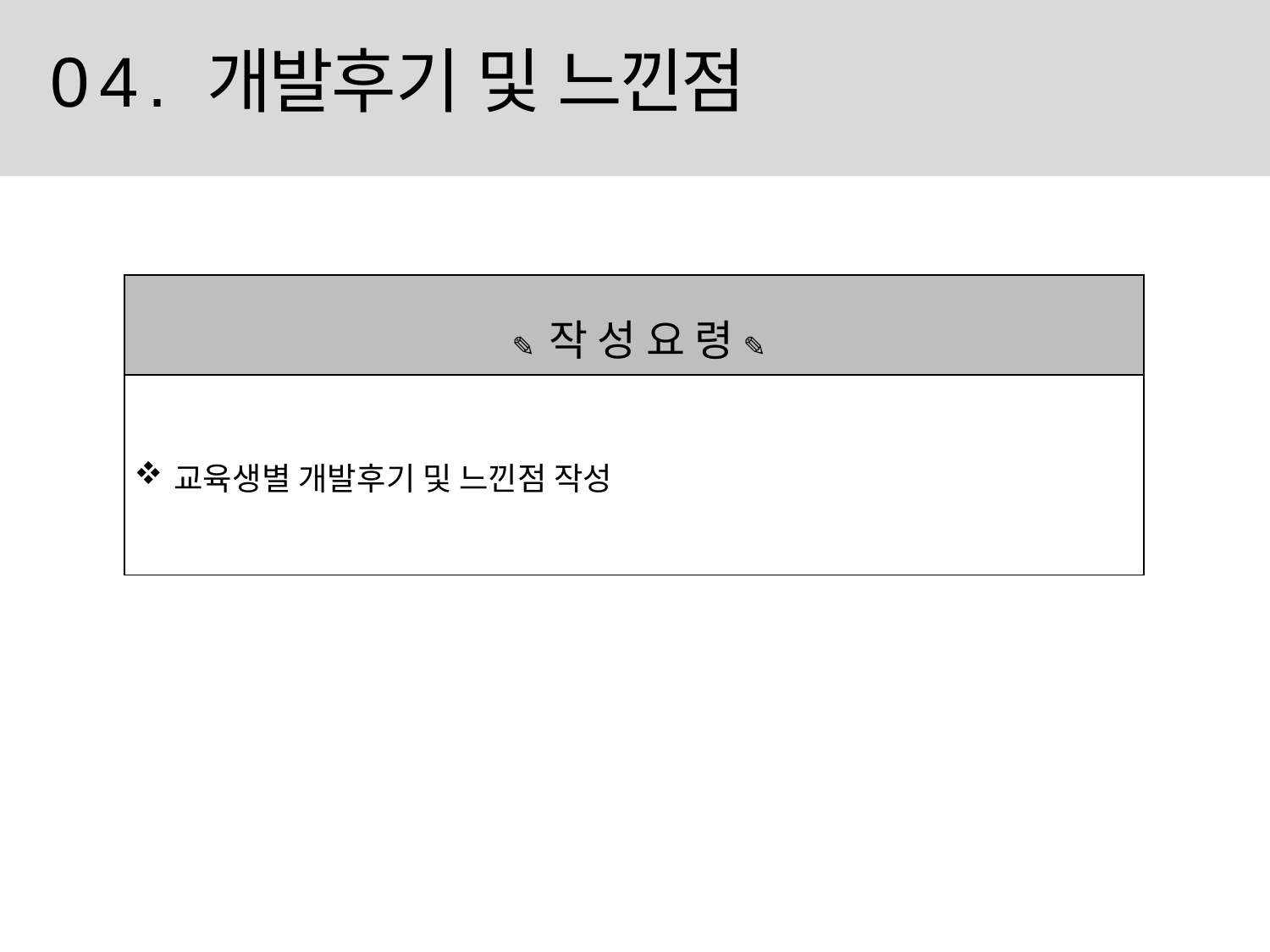

# 04. 개발후기 및 느낀점
| ✎ 작 성 요 령 ✎ |
| --- |
| 교육생별 개발후기 및 느낀점 작성 |